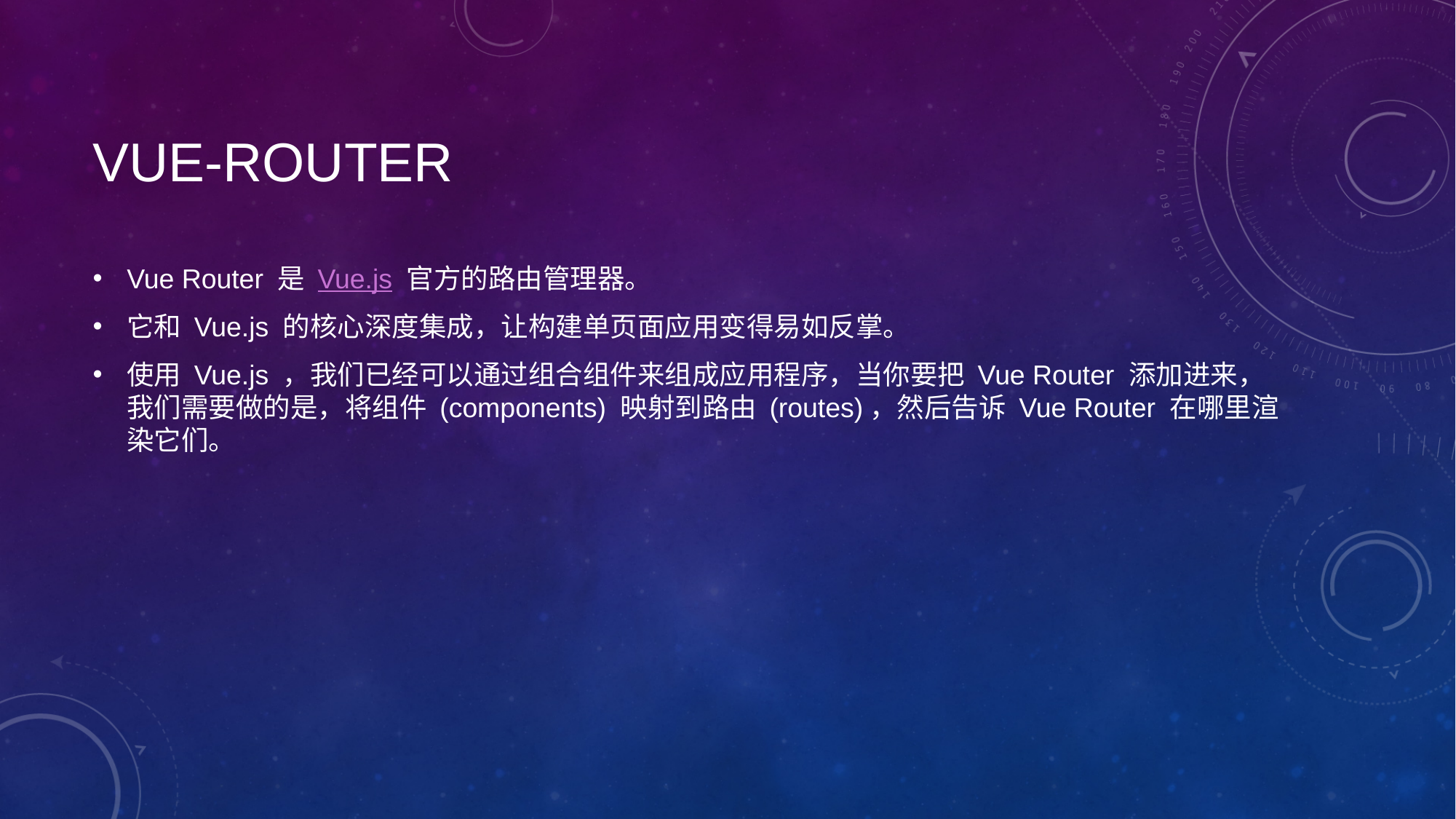

# Vue-router
Vue Router 是 Vue.js 官方的路由管理器。
它和 Vue.js 的核心深度集成，让构建单页面应用变得易如反掌。
使用 Vue.js ，我们已经可以通过组合组件来组成应用程序，当你要把 Vue Router 添加进来，我们需要做的是，将组件 (components) 映射到路由 (routes)，然后告诉 Vue Router 在哪里渲染它们。